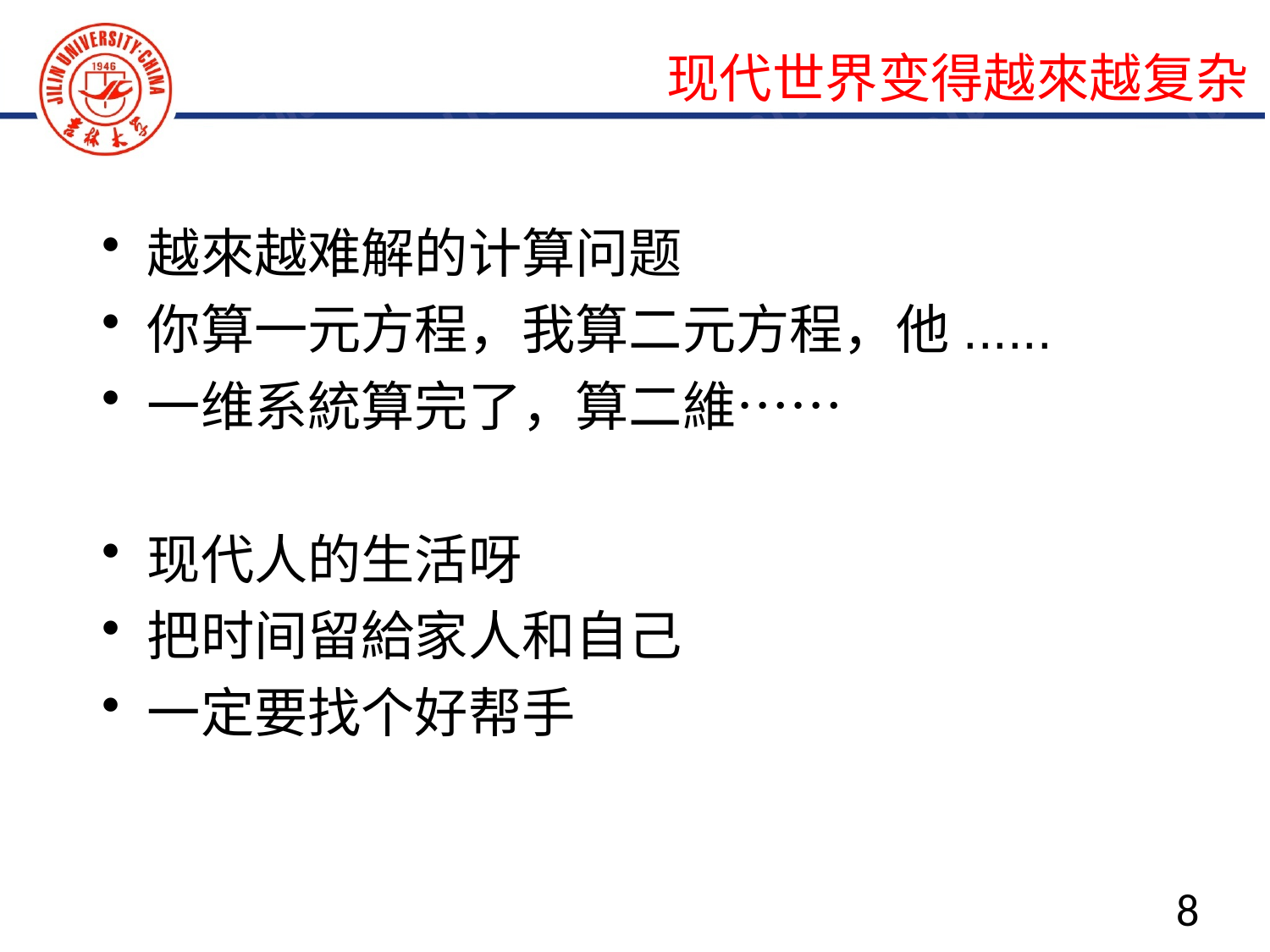

现代世界变得越來越复杂
越來越难解的计算问题
你算一元方程，我算二元方程，他......
一维系統算完了，算二維……

现代人的生活呀
把时间留給家人和自己
一定要找个好帮手
8